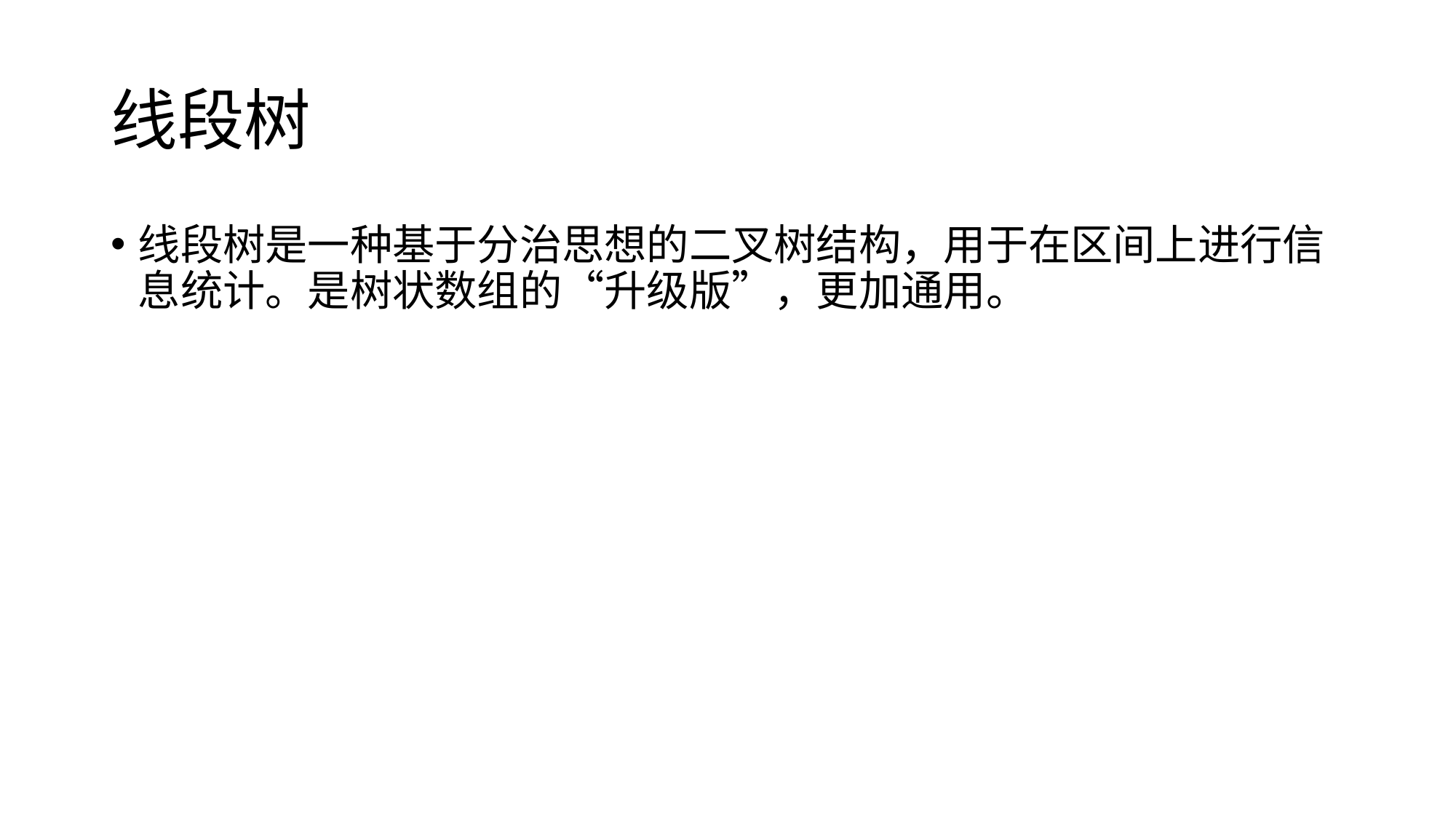

# 线段树
线段树是一种基于分治思想的二叉树结构，用于在区间上进行信息统计。是树状数组的“升级版”，更加通用。